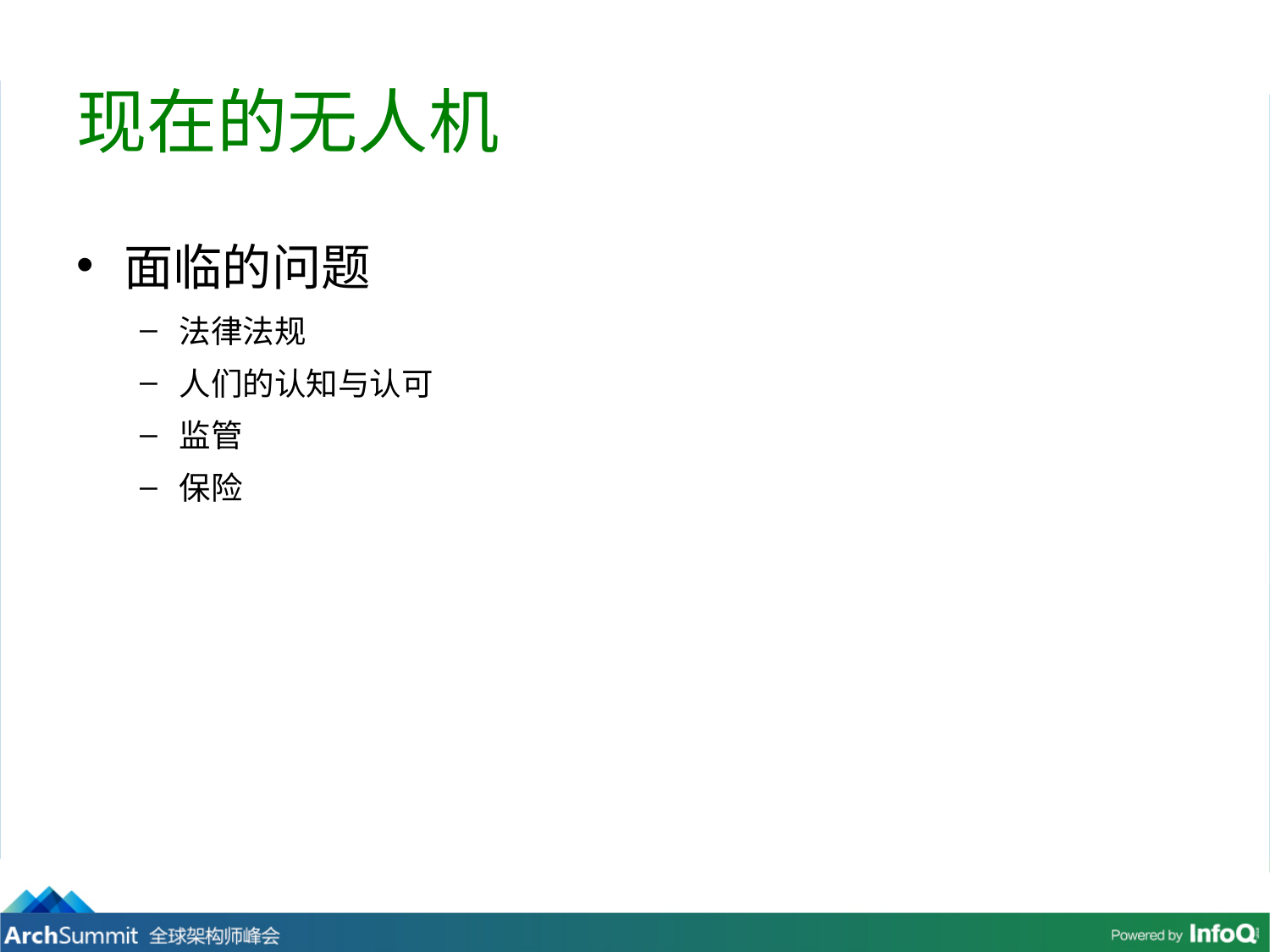

# 现在的无人机
面临的问题
法律法规
人们的认知与认可
监管
保险